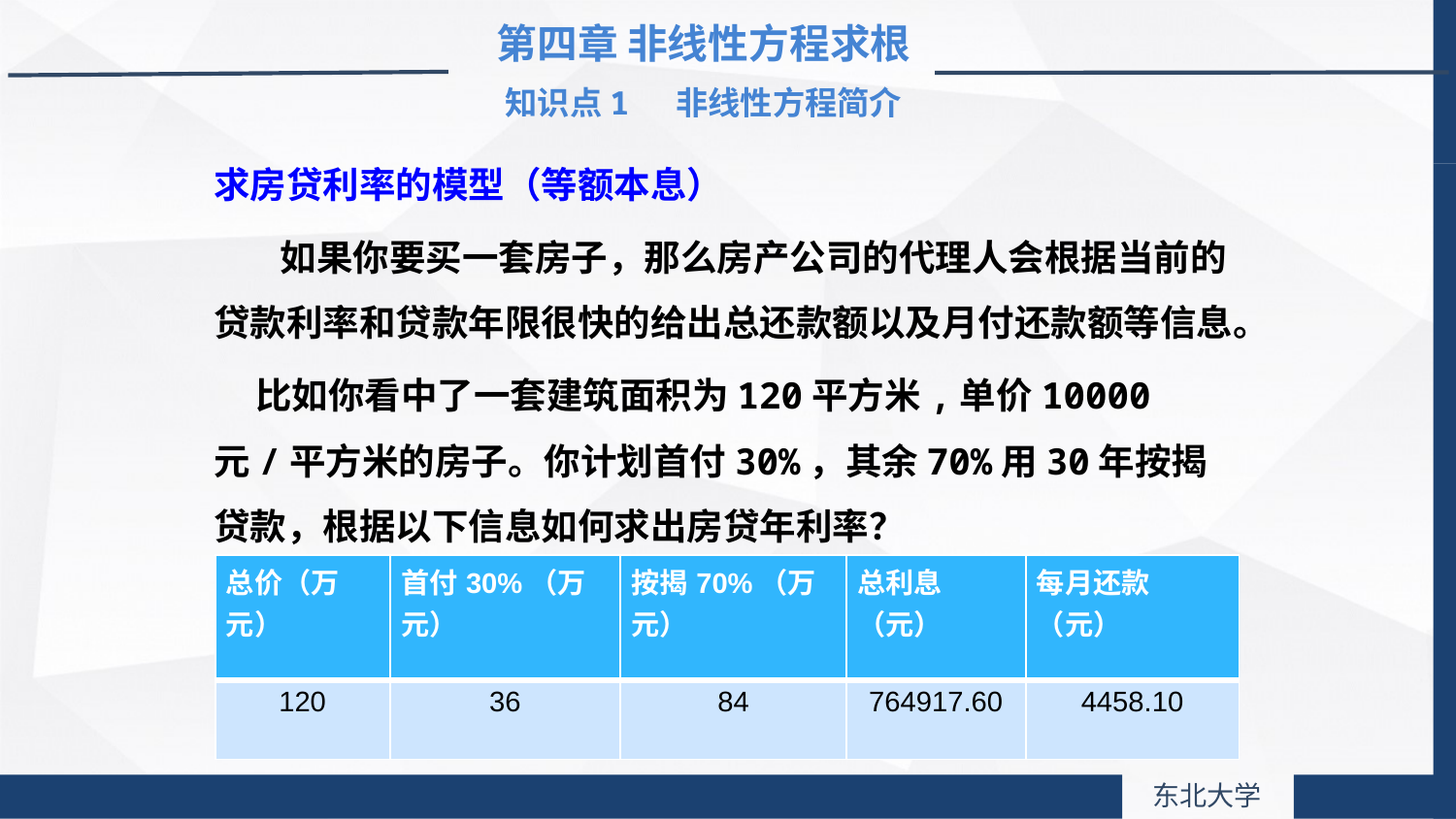

第四章 非线性方程求根
知识点1  非线性方程简介

# 求房贷利率的模型（等额本息）
       如果你要买一套房子，那么房产公司的代理人会根据当前的贷款利率和贷款年限很快的给出总还款额以及月付还款额等信息。
    比如你看中了一套建筑面积为120平方米,单价10000元/平方米的房子。你计划首付30%，其余70%用30年按揭贷款，根据以下信息如何求出房贷年利率？
| 总价（万元） | 首付30%（万元） | 按揭70%（万元） | 总利息（元） | 每月还款（元） |
| --- | --- | --- | --- | --- |
| 120 | 36 | 84 | 764917.60 | 4458.10 |